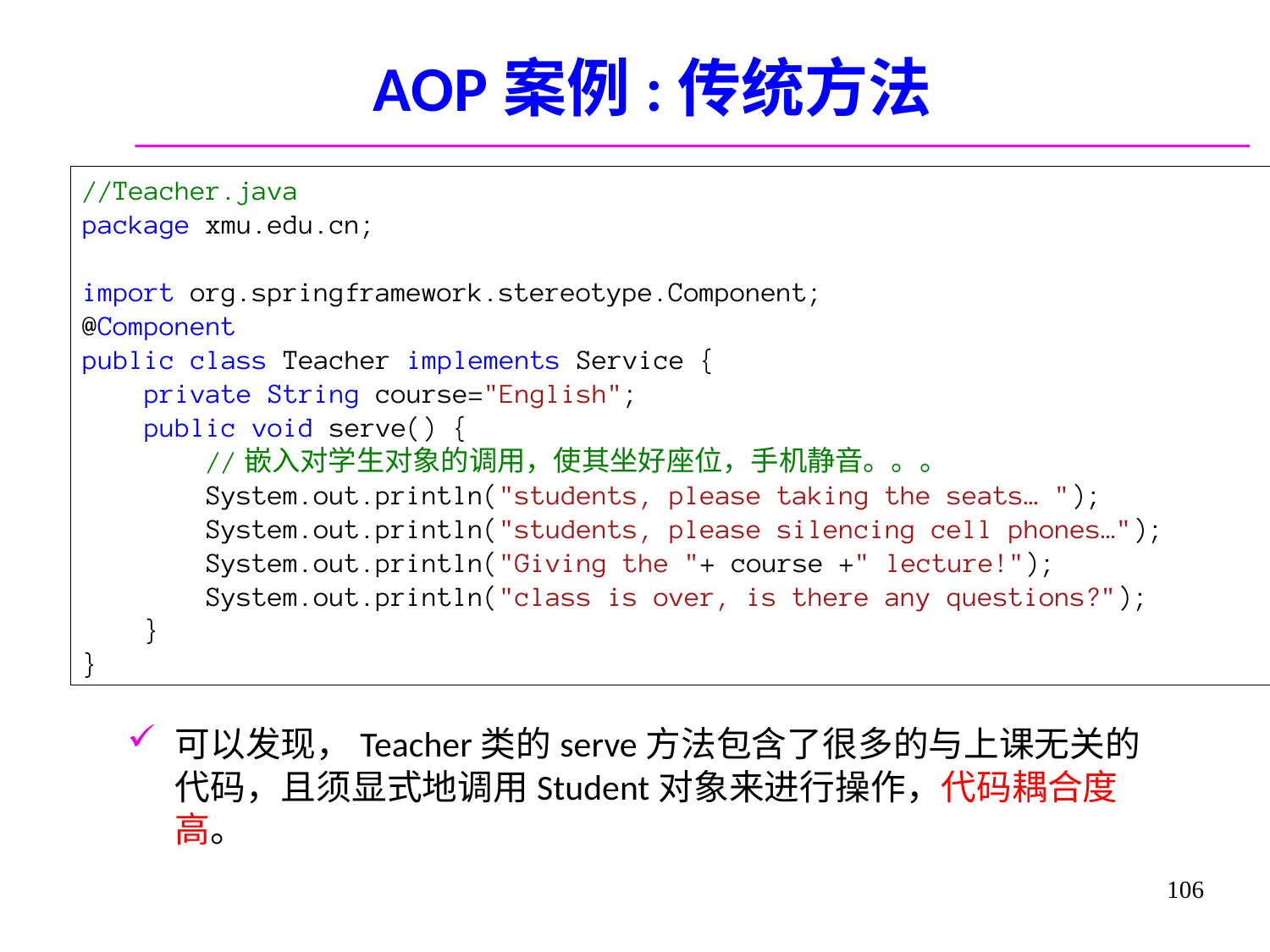

# AOP案例:传统方法

//Teacher.java
package xmu.edu.cn;
import org.springframework.stereotype.Component;
@Component
public class Teacher implements Service {
    private String course="English";
    public void serve() {
        //嵌入对学生对象的调用，使其坐好座位，手机静音。。。
        System.out.println("students, please taking the seats… ");
        System.out.println("students, please silencing cell phones…");
        System.out.println("Giving the "+ course +" lecture!");
        System.out.println("class is over, is there any questions?");
    }
}
可以发现，Teacher类的serve方法包含了很多的与上课无关的代码，且须显式地调用Student对象来进行操作，代码耦合度高。
106